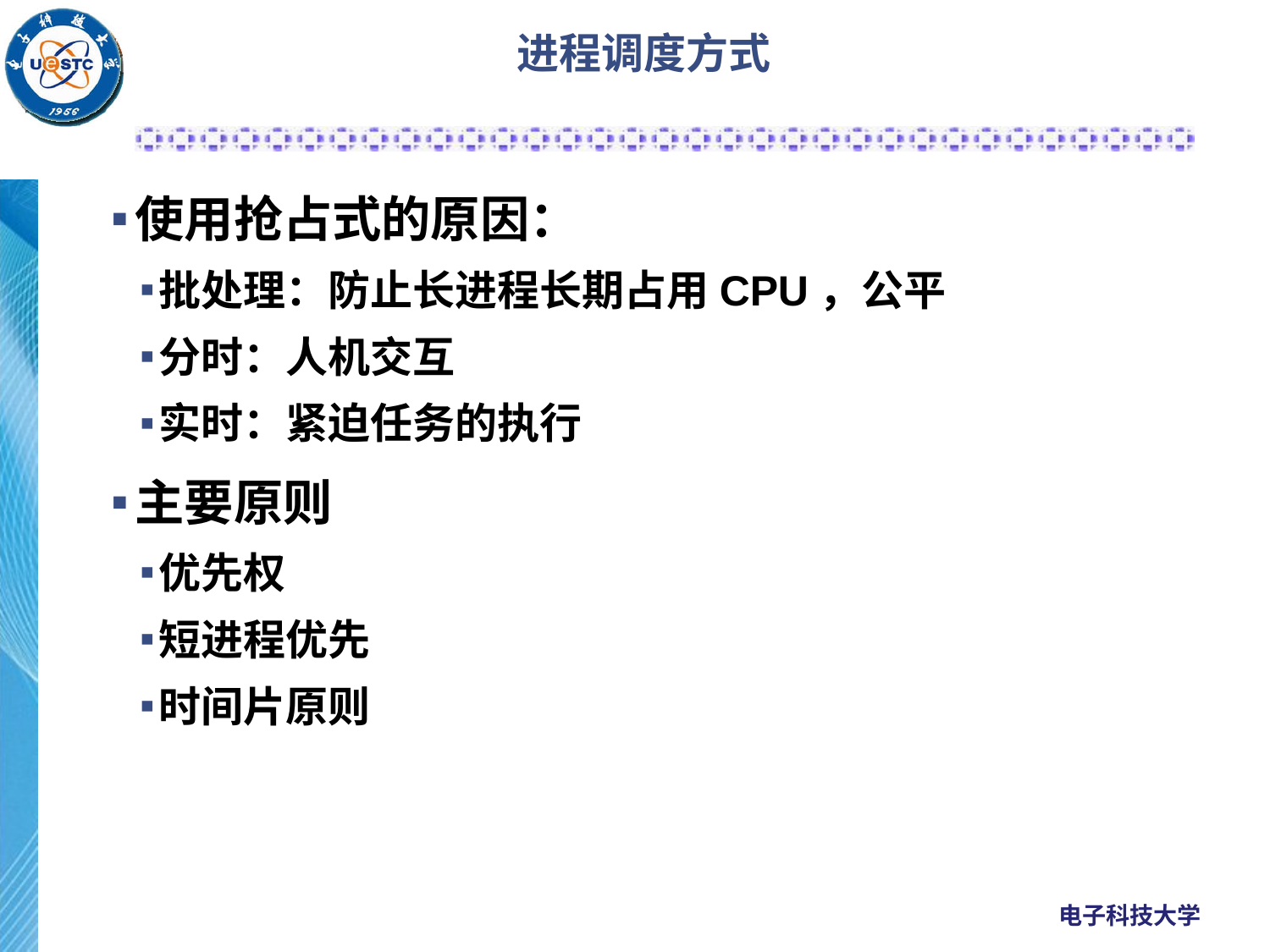

# 进程调度方式
使用抢占式的原因：
批处理：防止长进程长期占用CPU，公平
分时：人机交互
实时：紧迫任务的执行
主要原则
优先权
短进程优先
时间片原则